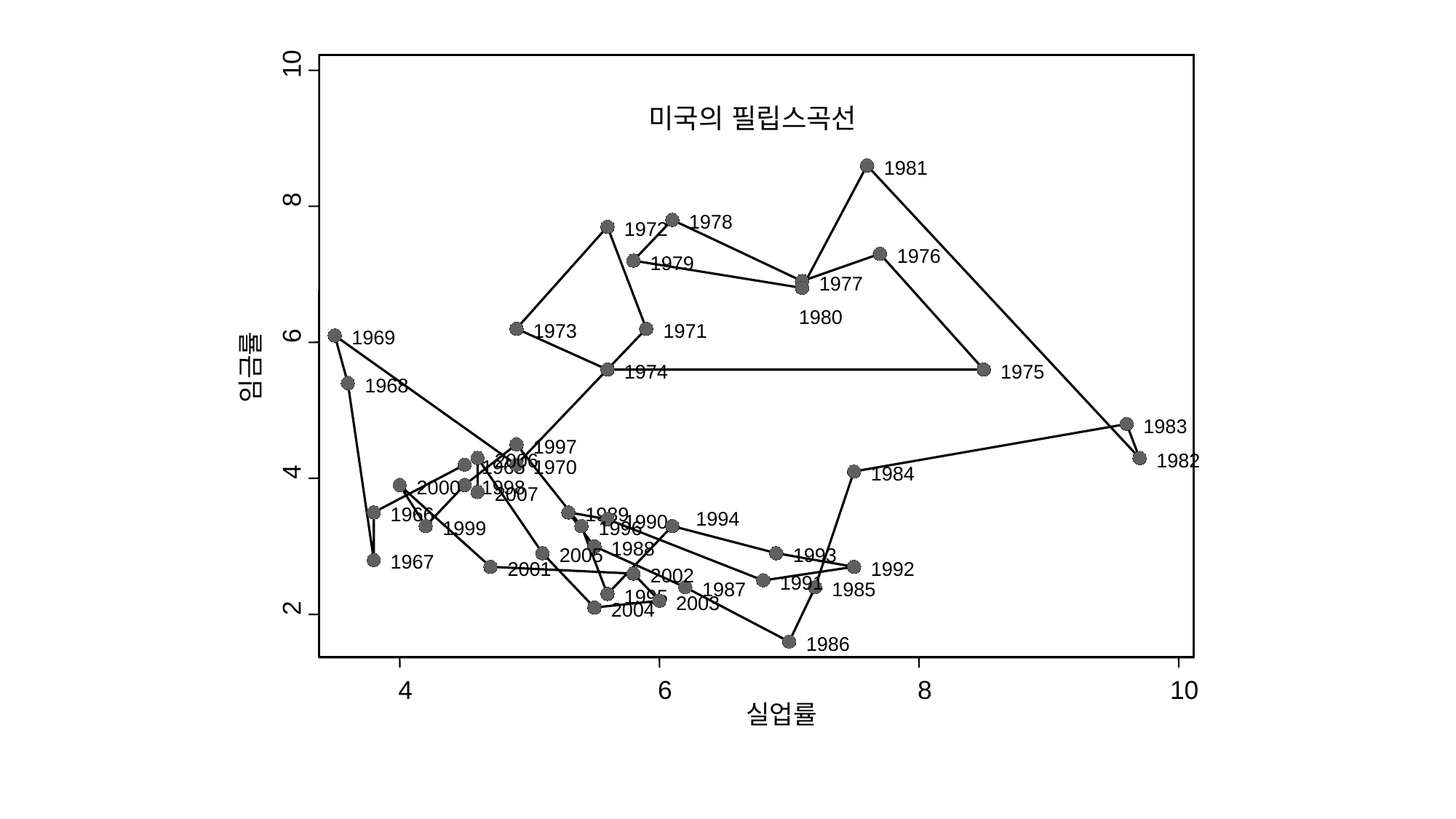

0
1

미국의 필립스곡선
1981

8

1978

1972

1976

1979

1977

1980
1973
1971
6

1969

임금률
1974
1975

1968

1983

1997

2006
1982

1965
1970
4

1984

2000
1998

2007

1966
1989

1994

1990

1999
1996

1988

2005
1993

1967

2001
1992

2002

1991

1987
1985

1995

2003
2

2004

1986

4
6
8
10
실업률